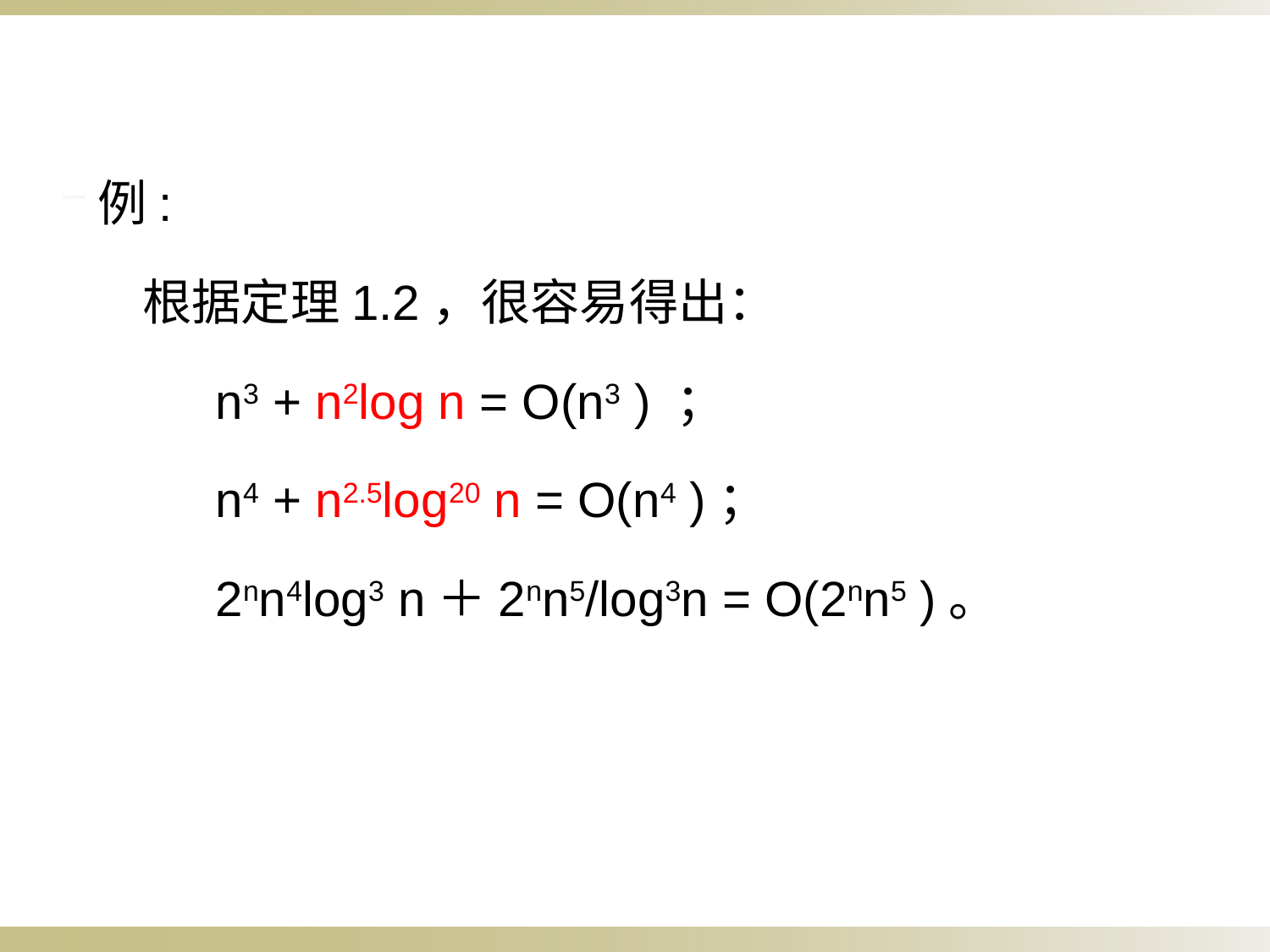

例:
   根据定理1.2，很容易得出：
   n3 + n2log n = O(n3 ) ；
   n4 + n2.5log20 n = O(n4 )；
   2nn4log3 n＋2nn5/log3n = O(2nn5 )。